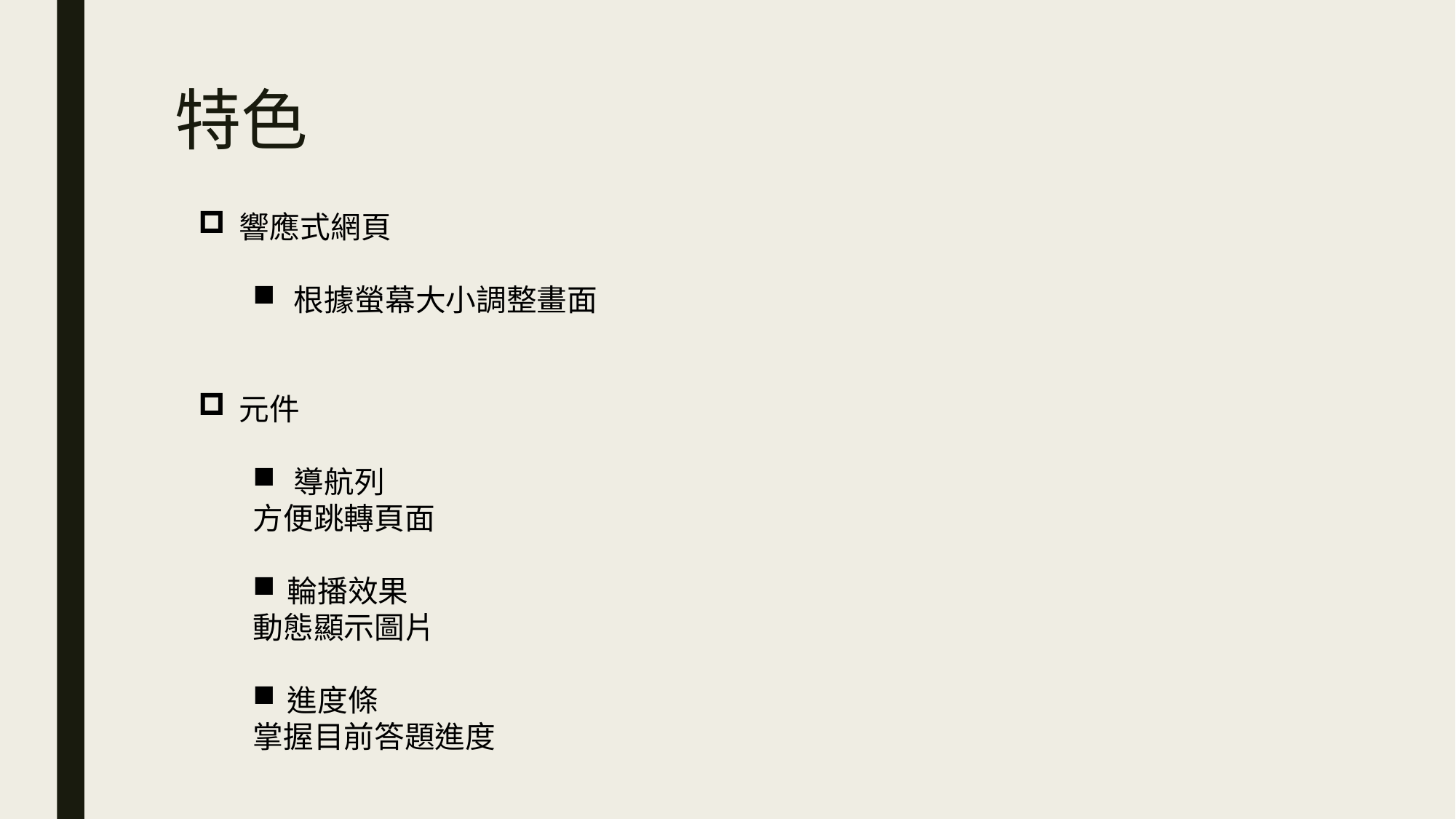

# 特色
響應式網頁

根據螢幕大小調整畫面

元件

導航列
方便跳轉頁面

輪播效果
動態顯示圖片

進度條
掌握目前答題進度